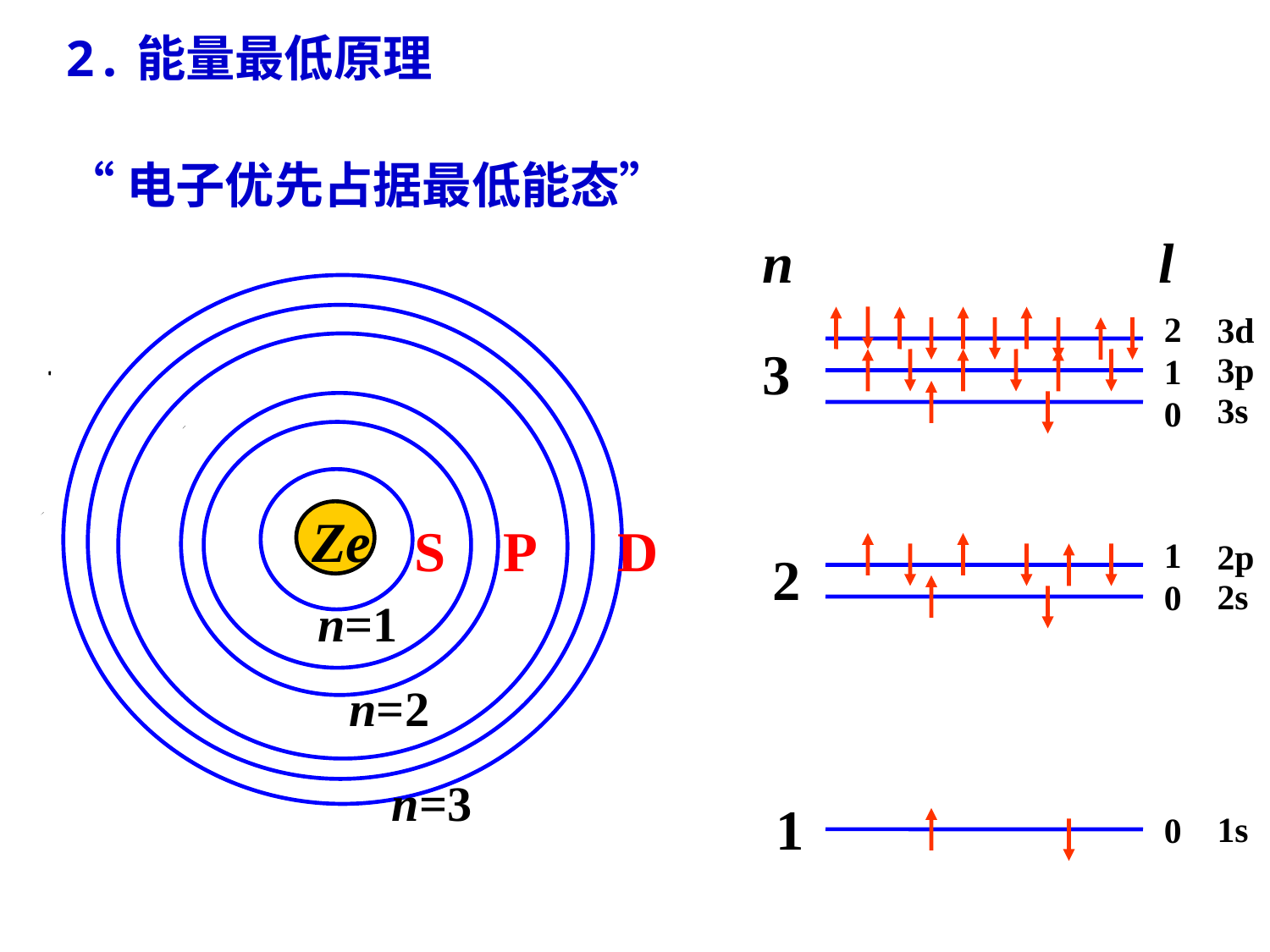

2.能量最低原理
“电子优先占据最低能态”
n
l

Ze

P
S
D

210

3

3d3p3s

10
2

2p2s
n=1
n=2
n=3
1

0

1s